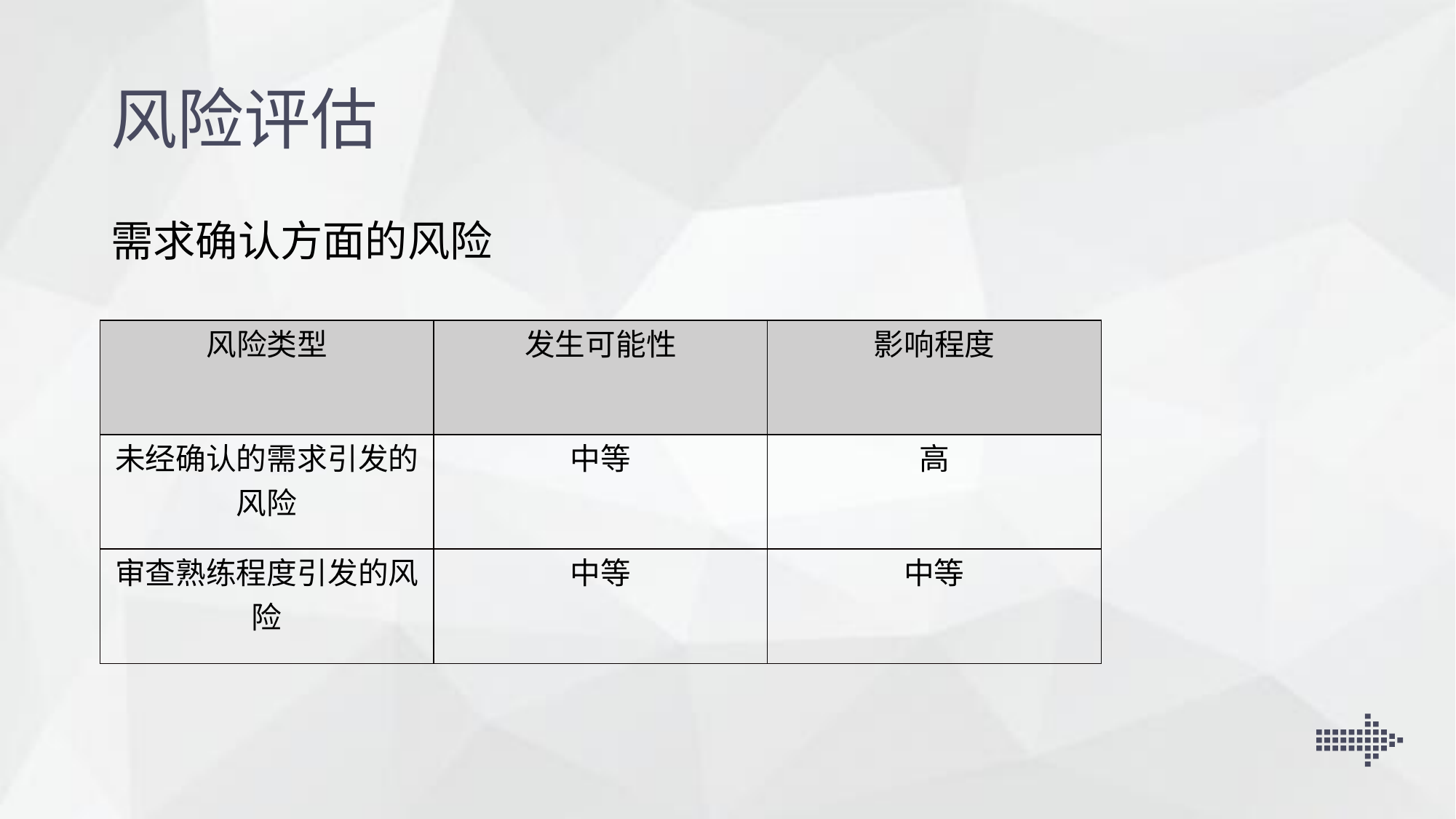

风险评估
需求确认方面的风险
| 风险类型 | 发生可能性 | 影响程度 |
| --- | --- | --- |
| 未经确认的需求引发的风险 | 中等 | 高 |
| 审查熟练程度引发的风险 | 中等 | 中等 |